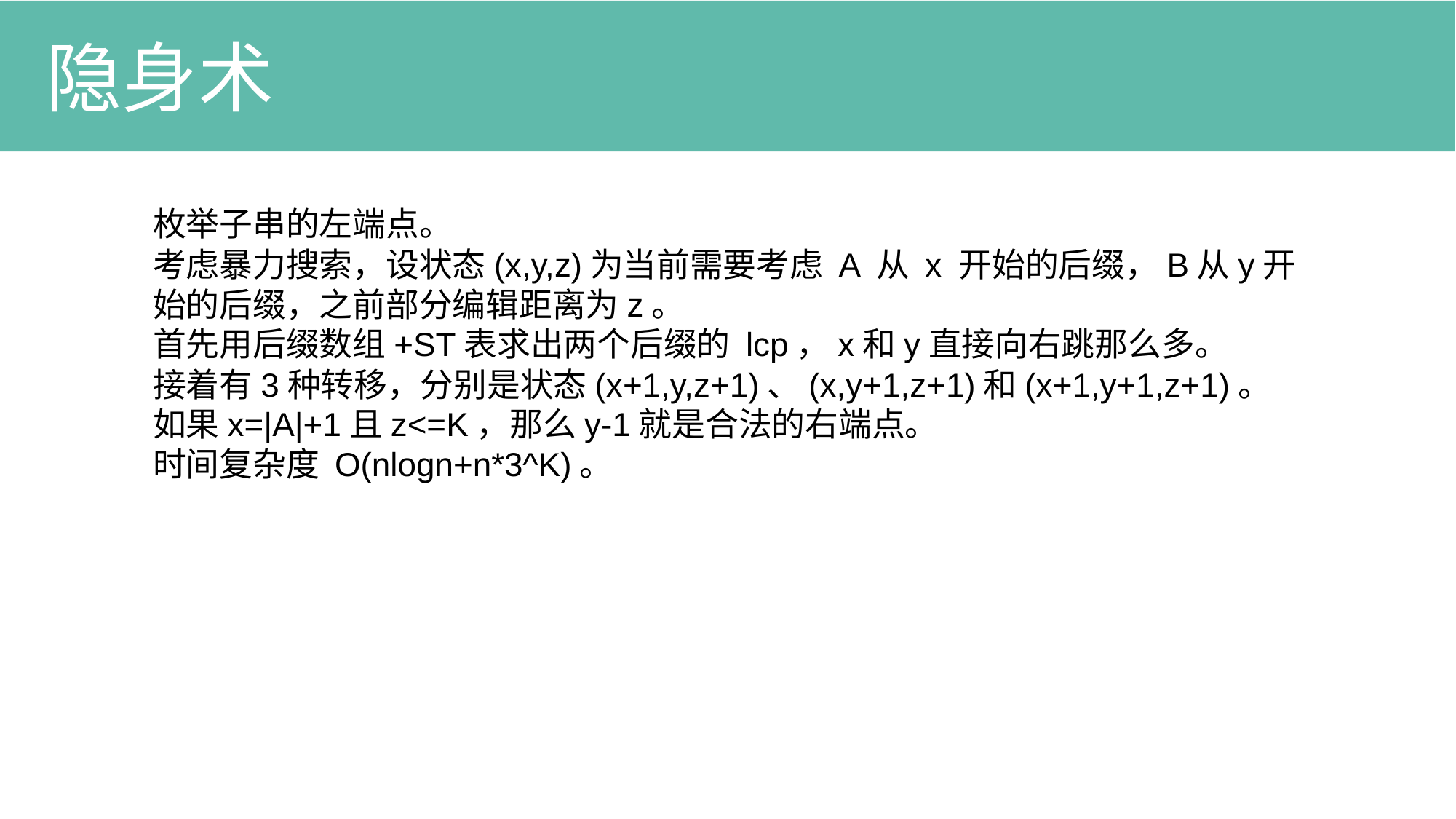

隐身术
枚举子串的左端点。
考虑暴力搜索，设状态(x,y,z)为当前需要考虑 A 从 x 开始的后缀，B从y开始的后缀，之前部分编辑距离为z。
首先用后缀数组+ST表求出两个后缀的 lcp，x和y直接向右跳那么多。
接着有3种转移，分别是状态(x+1,y,z+1)、(x,y+1,z+1)和(x+1,y+1,z+1)。
如果x=|A|+1且z<=K，那么y-1就是合法的右端点。
时间复杂度 O(nlogn+n*3^K)。